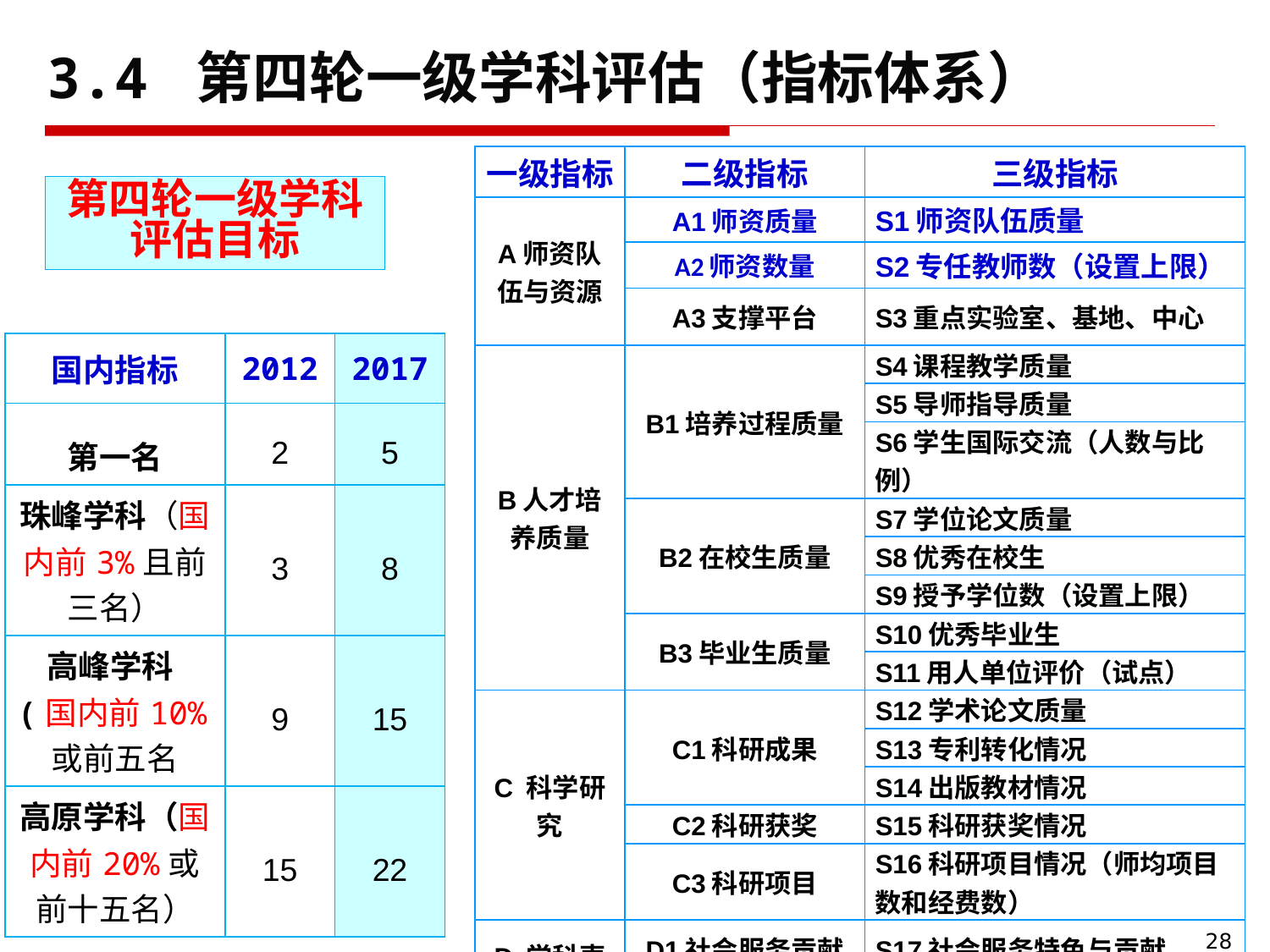

3.4 第四轮一级学科评估（指标体系）
| 一级指标 | 二级指标 | 三级指标 |
| --- | --- | --- |
| A师资队伍与资源 | A1师资质量 | S1师资队伍质量 |
|  | A2师资数量 | S2专任教师数（设置上限） |
|  | A3支撑平台 | S3重点实验室、基地、中心 |
| B人才培养质量 | B1培养过程质量 | S4课程教学质量 |
|  |  | S5导师指导质量 |
|  |  | S6学生国际交流（人数与比例） |
|  | B2在校生质量 | S7学位论文质量 |
|  |  | S8优秀在校生 |
|  |  | S9授予学位数（设置上限） |
|  | B3毕业生质量 | S10优秀毕业生 |
|  |  | S11用人单位评价（试点） |
| C 科学研究 | C1科研成果 | S12学术论文质量 |
|  |  | S13专利转化情况 |
|  |  | S14出版教材情况 |
|  | C2科研获奖 | S15科研获奖情况 |
|  | C3科研项目 | S16科研项目情况（师均项目数和经费数） |
| D 学科声誉与社会服务贡献 | D1社会服务贡献 | S17社会服务特色与贡献 |
|  | D2学科声誉 | S18同行与行业声誉 |
|  |  | S19国际声誉 |
第四轮一级学科评估目标
| 国内指标 | 2012 | 2017 |
| --- | --- | --- |
| 第一名 | 2 | 5 |
| 珠峰学科（国内前3%且前三名） | 3 | 8 |
| 高峰学科(国内前10%或前五名 | 9 | 15 |
| 高原学科（国内前20%或前十五名） | 15 | 22 |
28